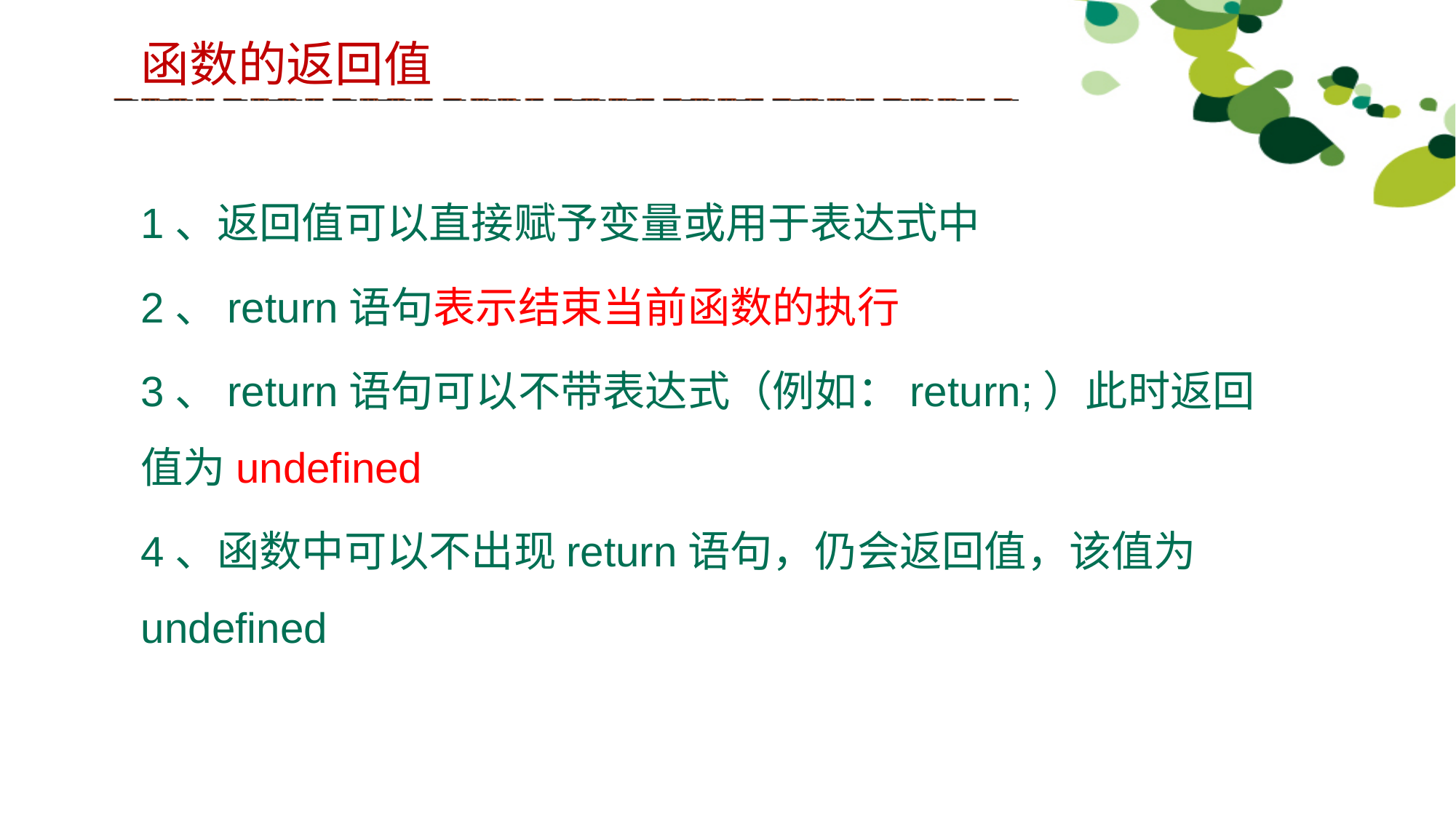

函数的返回值
1、返回值可以直接赋予变量或用于表达式中
2、return语句表示结束当前函数的执行
3、return语句可以不带表达式（例如：return;）此时返回值为undefined
4、函数中可以不出现return语句，仍会返回值，该值为undefined